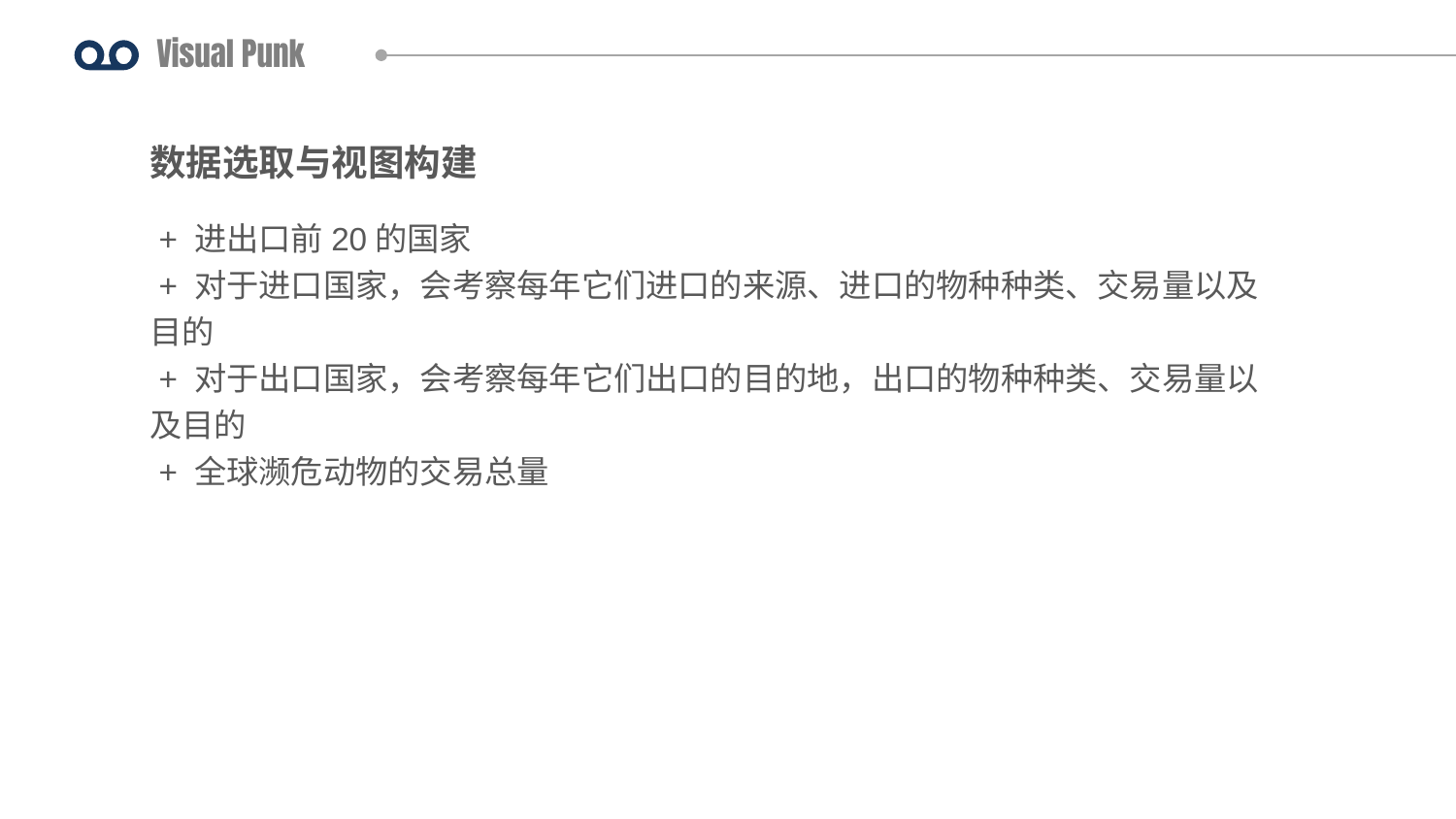

Visual Punk

数据选取与视图构建
 + 进出口前20的国家
 + 对于进口国家，会考察每年它们进口的来源、进口的物种种类、交易量以及目的
 + 对于出口国家，会考察每年它们出口的目的地，出口的物种种类、交易量以及目的
 + 全球濒危动物的交易总量